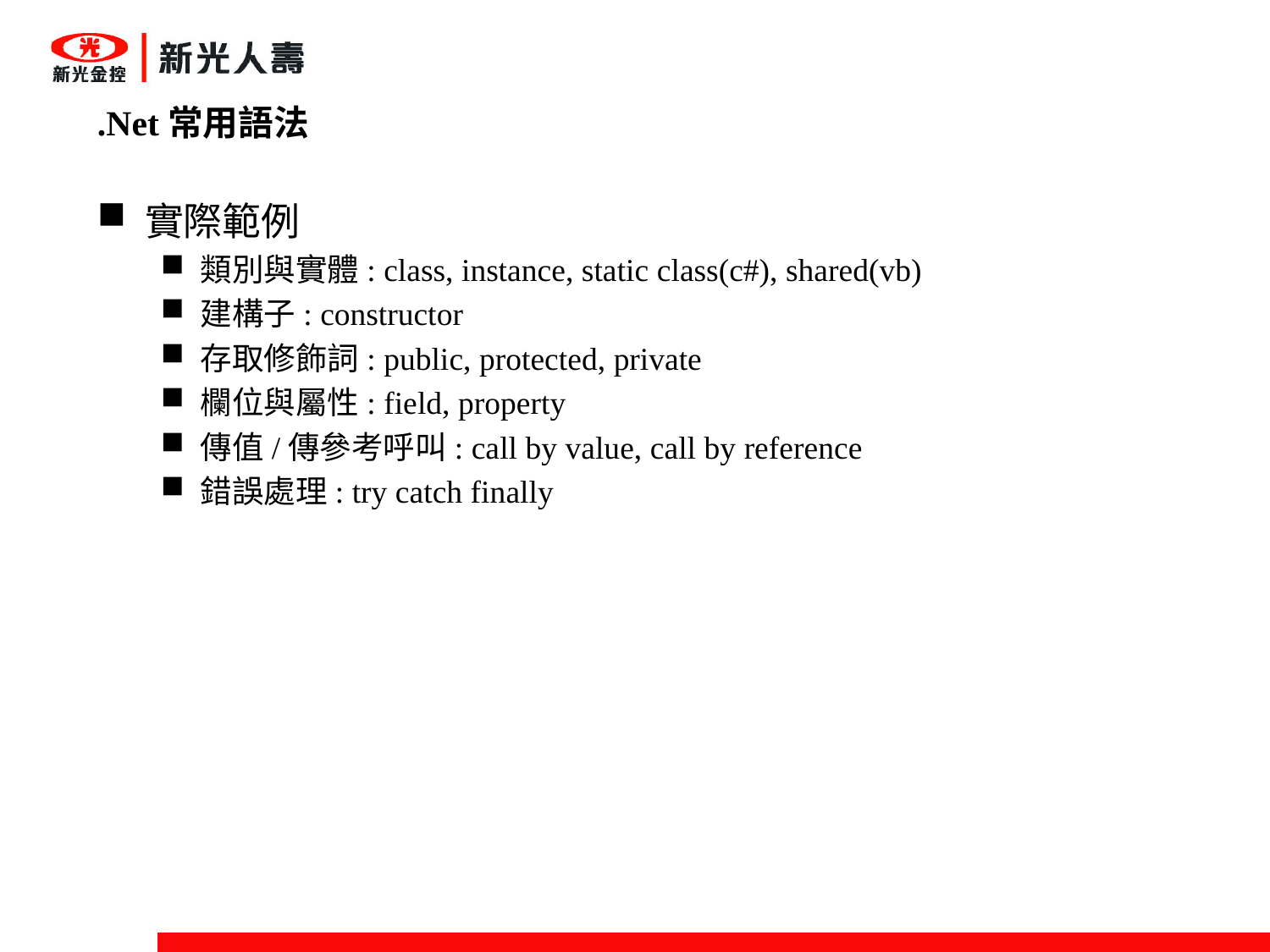

# .Net常用語法
實際範例
類別與實體: class, instance, static class(c#), shared(vb)
建構子: constructor
存取修飾詞: public, protected, private
欄位與屬性: field, property
傳值/傳參考呼叫: call by value, call by reference
錯誤處理: try catch finally